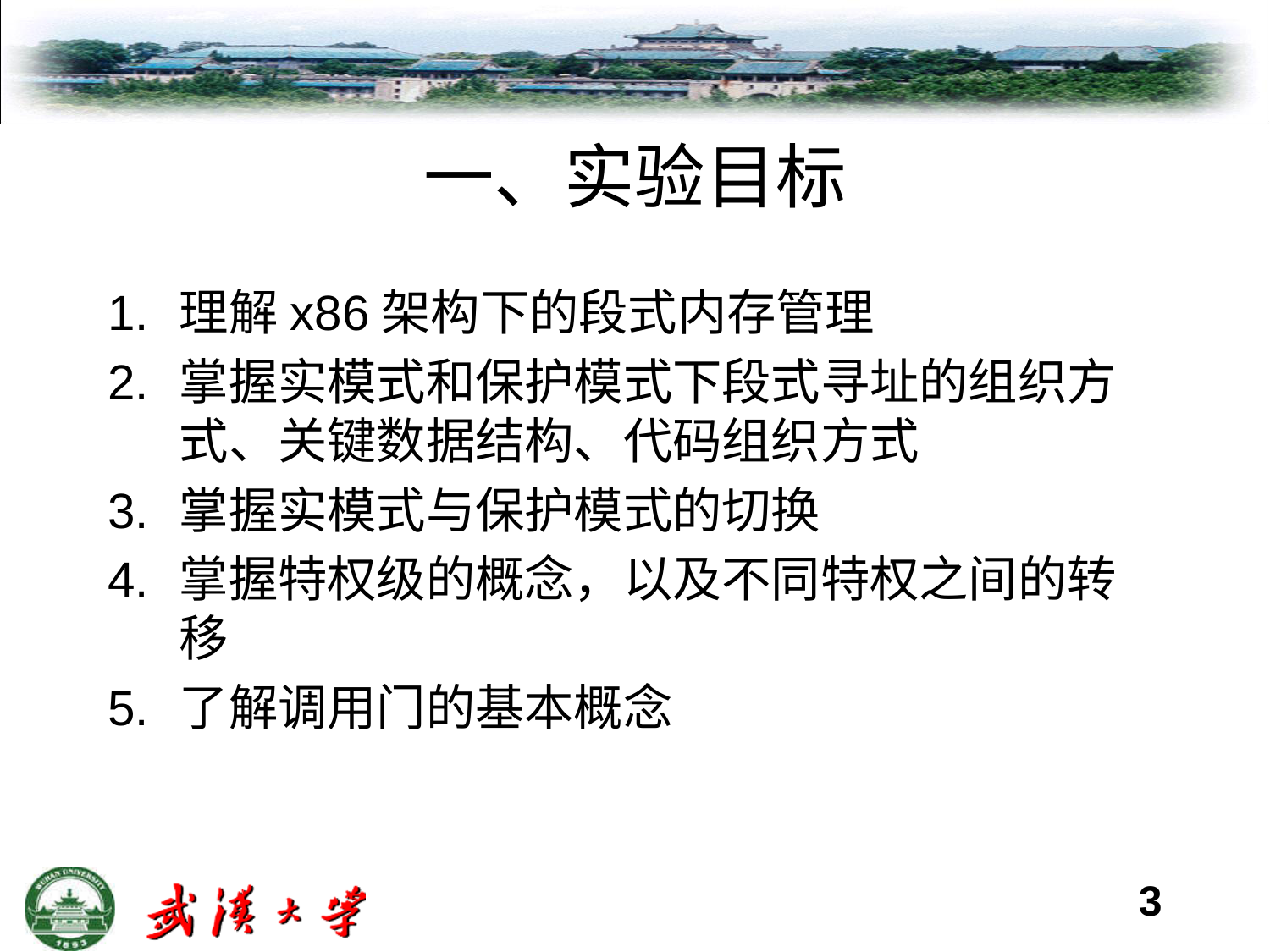

# 一、实验目标
理解x86架构下的段式内存管理
掌握实模式和保护模式下段式寻址的组织方式、关键数据结构、代码组织方式
掌握实模式与保护模式的切换
掌握特权级的概念，以及不同特权之间的转移
了解调用门的基本概念

3